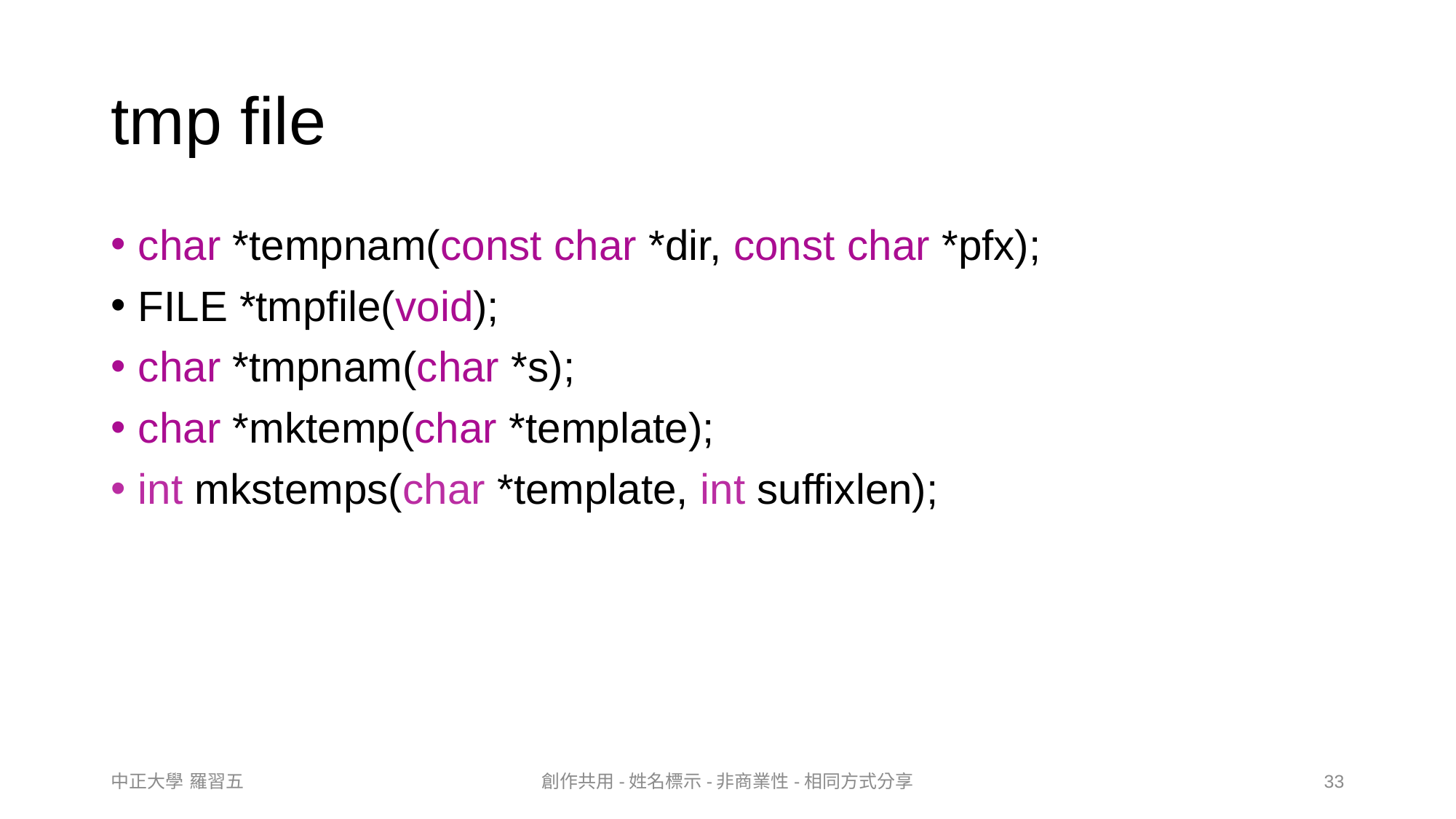

# tmp file
char *tempnam(const char *dir, const char *pfx);
FILE *tmpfile(void);
char *tmpnam(char *s);
char *mktemp(char *template);
int mkstemps(char *template, int suffixlen);

中正大學 羅習五
創作共用-姓名標示-非商業性-相同方式分享
33